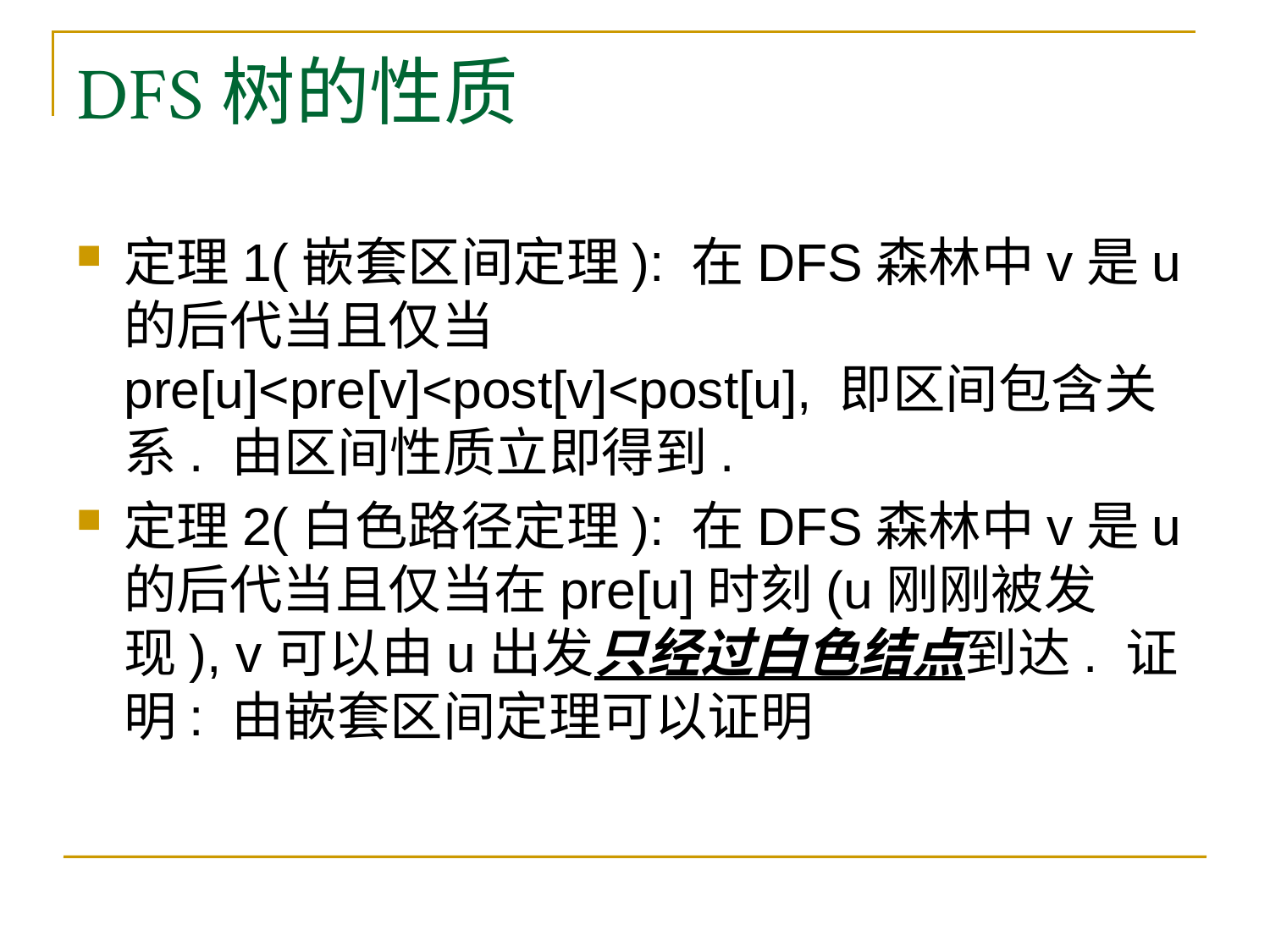

# DFS树的性质
定理1(嵌套区间定理): 在DFS森林中v是u的后代当且仅当pre[u]<pre[v]<post[v]<post[u], 即区间包含关系. 由区间性质立即得到.
定理2(白色路径定理): 在DFS森林中v是u的后代当且仅当在pre[u]时刻(u刚刚被发现), v可以由u出发只经过白色结点到达. 证明: 由嵌套区间定理可以证明